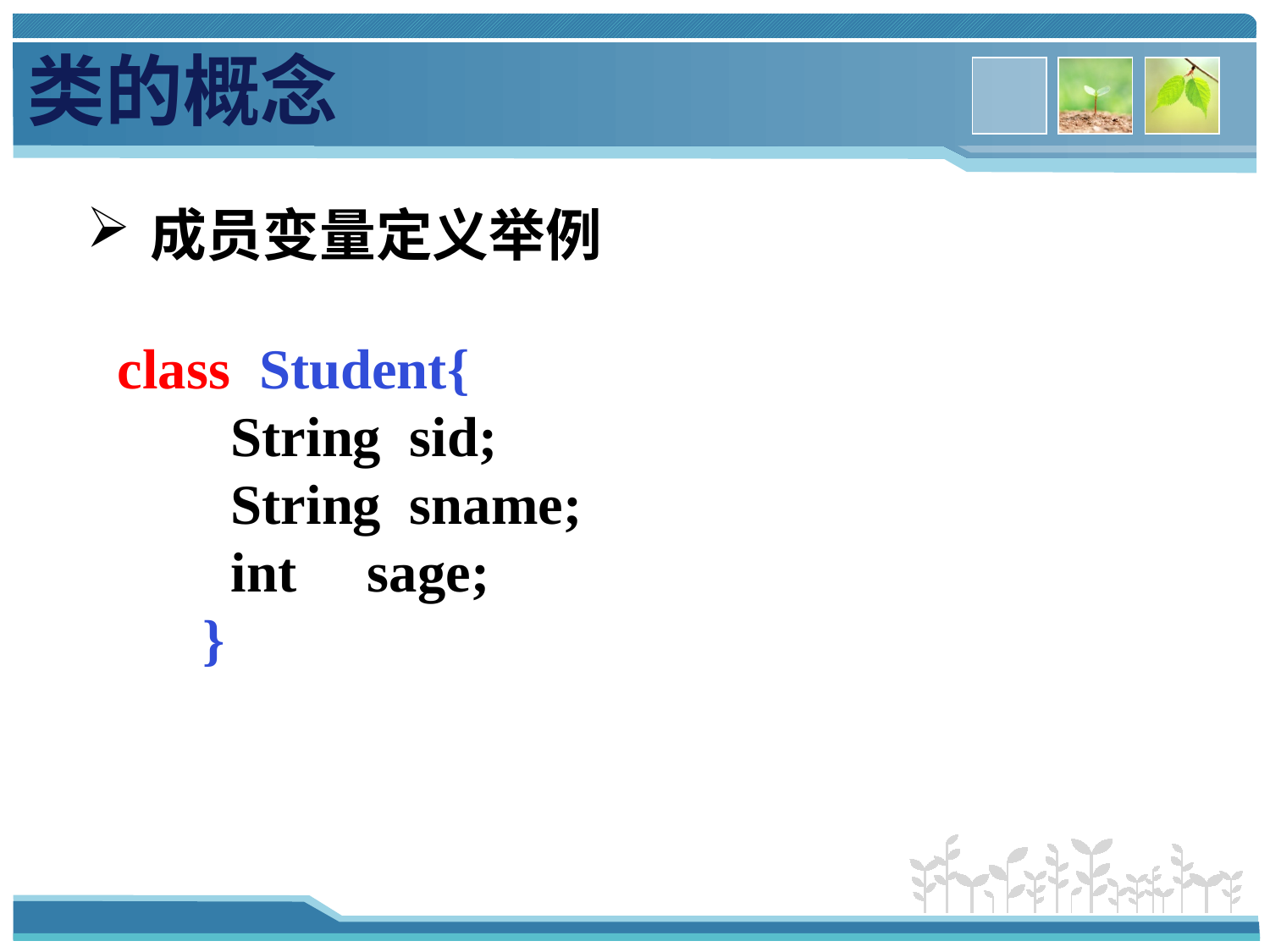

类的概念
成员变量定义举例

class  Student{
        String  sid;
        String  sname;
        int     sage;
      }